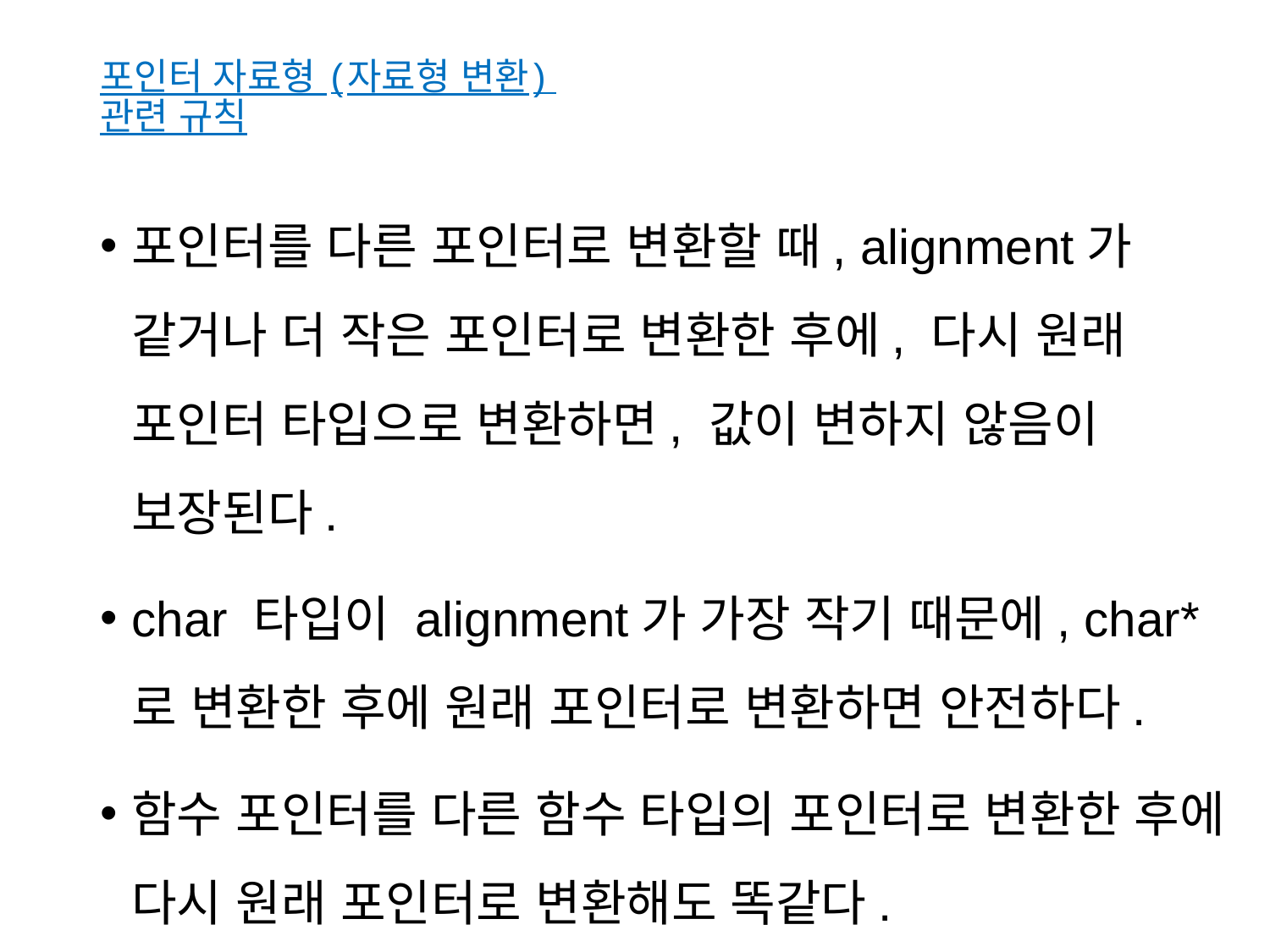

# 포인터 자료형 (자료형 변환) 관련 규칙
포인터를 다른 포인터로 변환할 때, alignment가 같거나 더 작은 포인터로 변환한 후에, 다시 원래 포인터 타입으로 변환하면, 값이 변하지 않음이
보장된다.
char 타입이 alignment가 가장 작기 때문에, char* 로 변환한 후에 원래 포인터로 변환하면 안전하다.
함수 포인터를 다른 함수 타입의 포인터로 변환한 후에 다시 원래 포인터로 변환해도 똑같다.